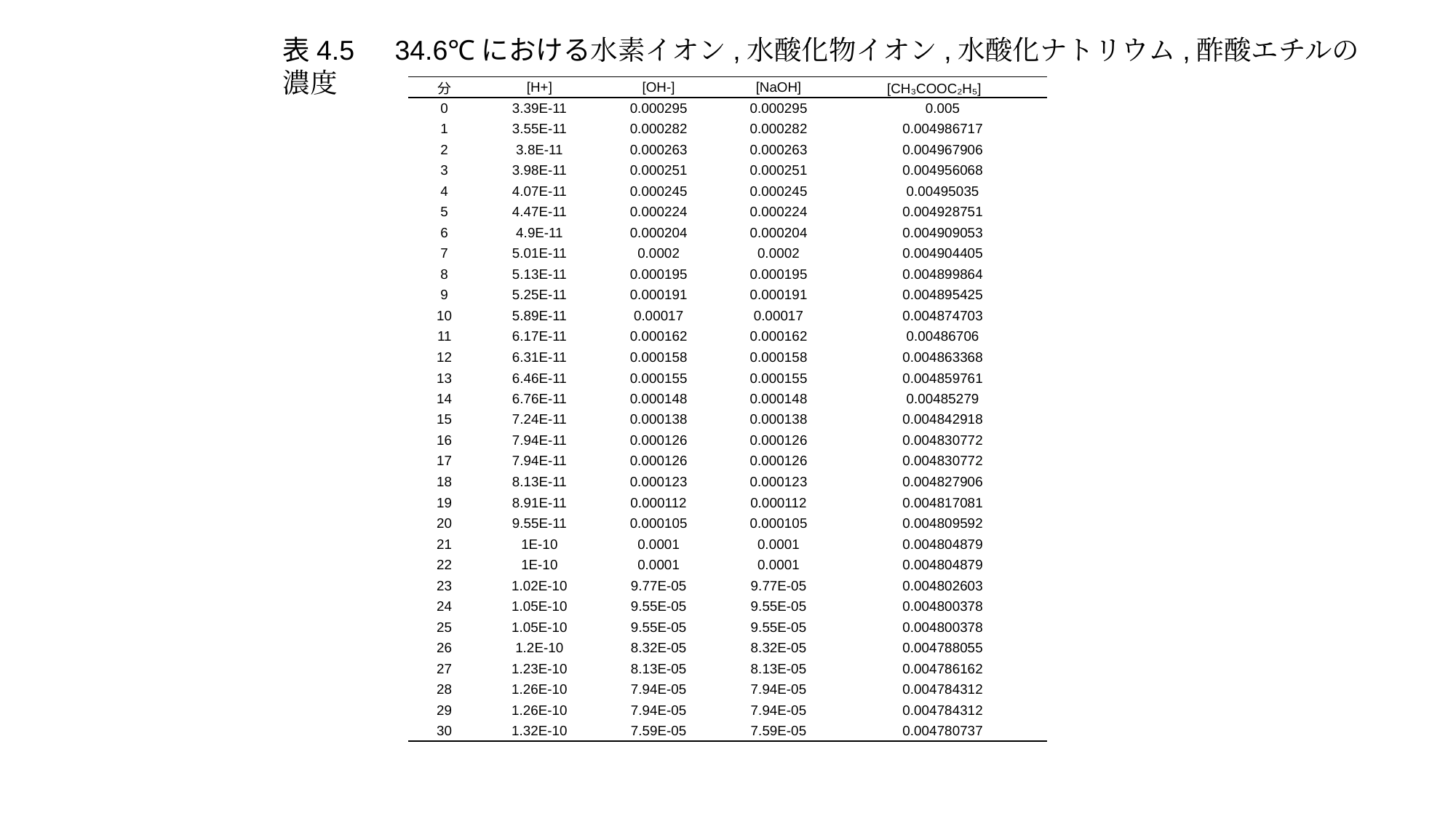

表4.5　34.6℃における水素イオン,水酸化物イオン,水酸化ナトリウム,酢酸エチルの濃度
| 分 | [H+] | [OH-] | [NaOH] | [CH₃COOC₂H₅] |
| --- | --- | --- | --- | --- |
| 0 | 3.39E-11 | 0.000295 | 0.000295 | 0.005 |
| 1 | 3.55E-11 | 0.000282 | 0.000282 | 0.004986717 |
| 2 | 3.8E-11 | 0.000263 | 0.000263 | 0.004967906 |
| 3 | 3.98E-11 | 0.000251 | 0.000251 | 0.004956068 |
| 4 | 4.07E-11 | 0.000245 | 0.000245 | 0.00495035 |
| 5 | 4.47E-11 | 0.000224 | 0.000224 | 0.004928751 |
| 6 | 4.9E-11 | 0.000204 | 0.000204 | 0.004909053 |
| 7 | 5.01E-11 | 0.0002 | 0.0002 | 0.004904405 |
| 8 | 5.13E-11 | 0.000195 | 0.000195 | 0.004899864 |
| 9 | 5.25E-11 | 0.000191 | 0.000191 | 0.004895425 |
| 10 | 5.89E-11 | 0.00017 | 0.00017 | 0.004874703 |
| 11 | 6.17E-11 | 0.000162 | 0.000162 | 0.00486706 |
| 12 | 6.31E-11 | 0.000158 | 0.000158 | 0.004863368 |
| 13 | 6.46E-11 | 0.000155 | 0.000155 | 0.004859761 |
| 14 | 6.76E-11 | 0.000148 | 0.000148 | 0.00485279 |
| 15 | 7.24E-11 | 0.000138 | 0.000138 | 0.004842918 |
| 16 | 7.94E-11 | 0.000126 | 0.000126 | 0.004830772 |
| 17 | 7.94E-11 | 0.000126 | 0.000126 | 0.004830772 |
| 18 | 8.13E-11 | 0.000123 | 0.000123 | 0.004827906 |
| 19 | 8.91E-11 | 0.000112 | 0.000112 | 0.004817081 |
| 20 | 9.55E-11 | 0.000105 | 0.000105 | 0.004809592 |
| 21 | 1E-10 | 0.0001 | 0.0001 | 0.004804879 |
| 22 | 1E-10 | 0.0001 | 0.0001 | 0.004804879 |
| 23 | 1.02E-10 | 9.77E-05 | 9.77E-05 | 0.004802603 |
| 24 | 1.05E-10 | 9.55E-05 | 9.55E-05 | 0.004800378 |
| 25 | 1.05E-10 | 9.55E-05 | 9.55E-05 | 0.004800378 |
| 26 | 1.2E-10 | 8.32E-05 | 8.32E-05 | 0.004788055 |
| 27 | 1.23E-10 | 8.13E-05 | 8.13E-05 | 0.004786162 |
| 28 | 1.26E-10 | 7.94E-05 | 7.94E-05 | 0.004784312 |
| 29 | 1.26E-10 | 7.94E-05 | 7.94E-05 | 0.004784312 |
| 30 | 1.32E-10 | 7.59E-05 | 7.59E-05 | 0.004780737 |